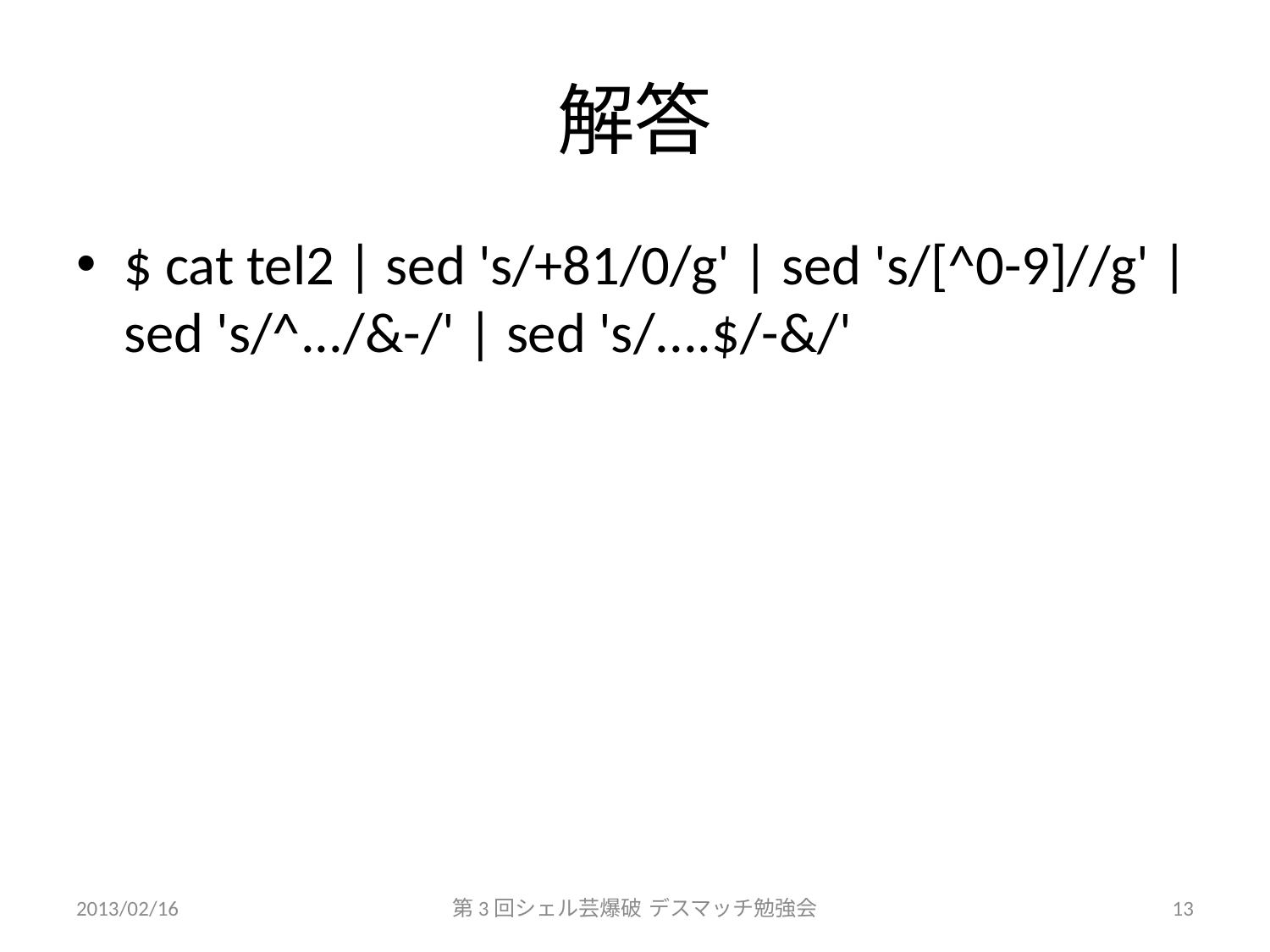

# 解答
$ cat tel2 | sed 's/+81/0/g' | sed 's/[^0-9]//g' | sed 's/^.../&-/' | sed 's/....$/-&/'

2013/02/16
第3回シェル芸爆破 デスマッチ勉強会
13